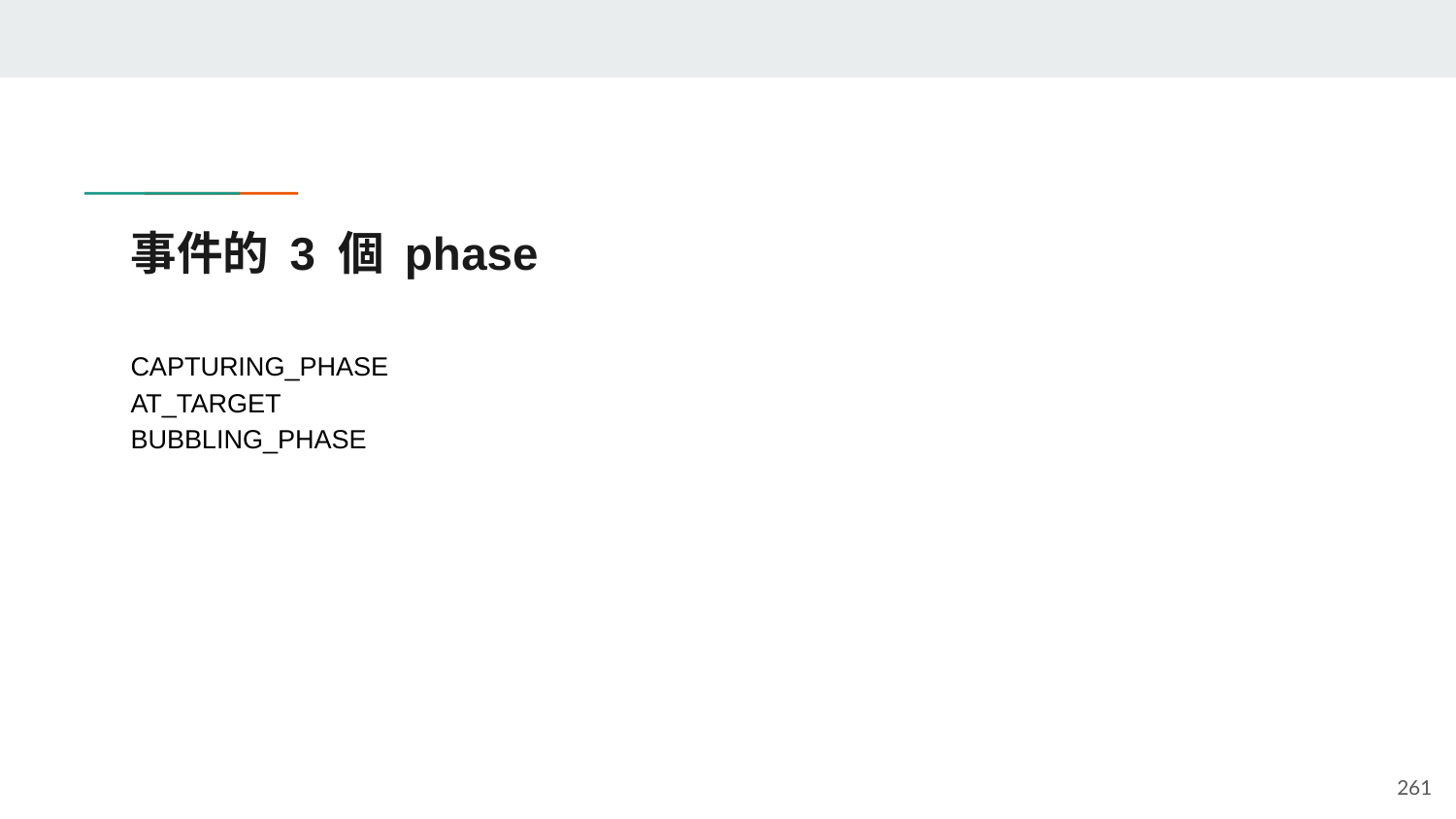

# 事件的 3 個 phase
CAPTURING_PHASE
AT_TARGET
BUBBLING_PHASE

261